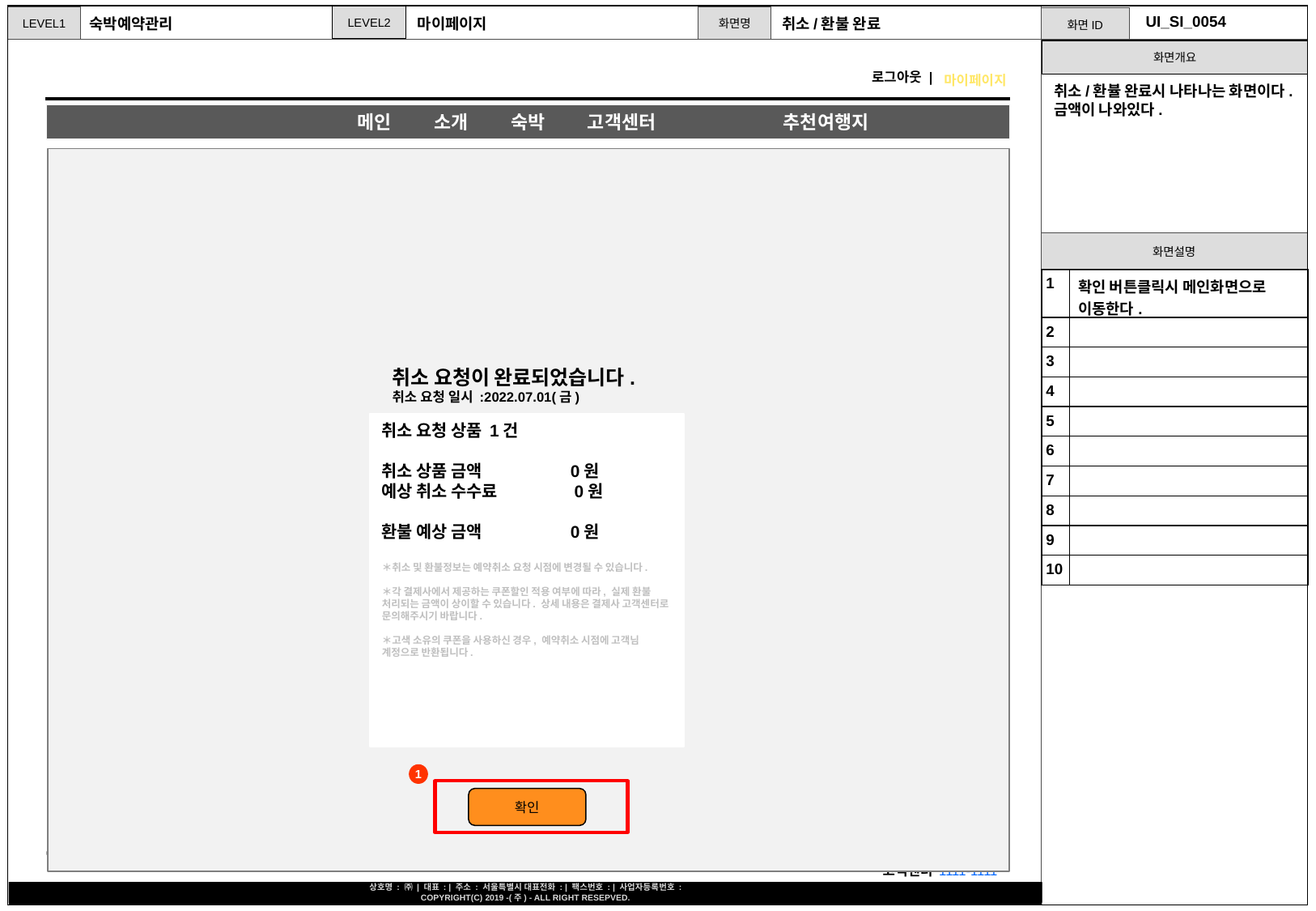

UI_SI_0054
숙박예약관리
마이페이지
취소/환불 완료
마이페이지
취소/환뷸 완료시 나타나는 화면이다.
금액이 나와있다.

| 1 | 확인 버튼클릭시 메인화면으로 이동한다. |
| --- | --- |
| 2 |  |
| 3 |  |
| 4 |  |
| 5 |  |
| 6 |  |
| 7 |  |
| 8 |  |
| 9 |  |
| 10 |  |
취소 요청이 완료되었습니다.
취소 요청 일시 :2022.07.01(금)
취소 요청 상품 1건

취소 상품 금액                      0원
예상 취소 수수료                   0원

환불 예상 금액                      0원

＊취소 및 환불정보는 예약취소 요청 시점에 변경될 수 있습니다.

＊각 결제사에서 제공하는 쿠폰할인 적용 여부에 따라, 실제 환불 처리되는 금액이 상이할 수 있습니다. 상세 내용은 결제사 고객센터로 문의해주시기 바랍니다.

＊고색 소유의 쿠폰을 사용하신 경우, 예약취소 시점에 고객님 계정으로 반환됩니다.

1

확인